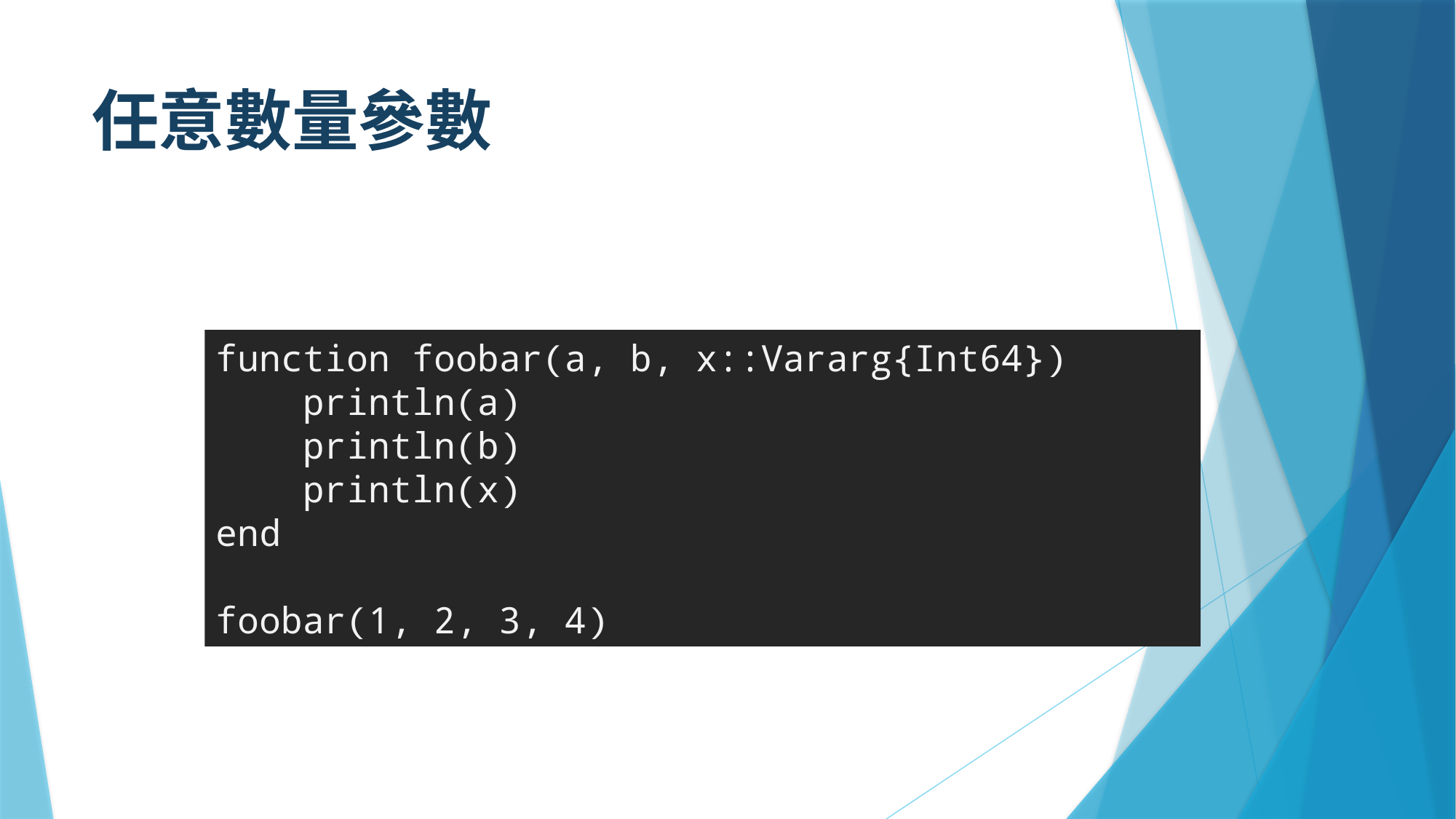

# 任意數量參數

function foobar(a, b, x::Vararg{Int64})
    println(a)
    println(b)
    println(x)
end

foobar(1, 2, 3, 4)